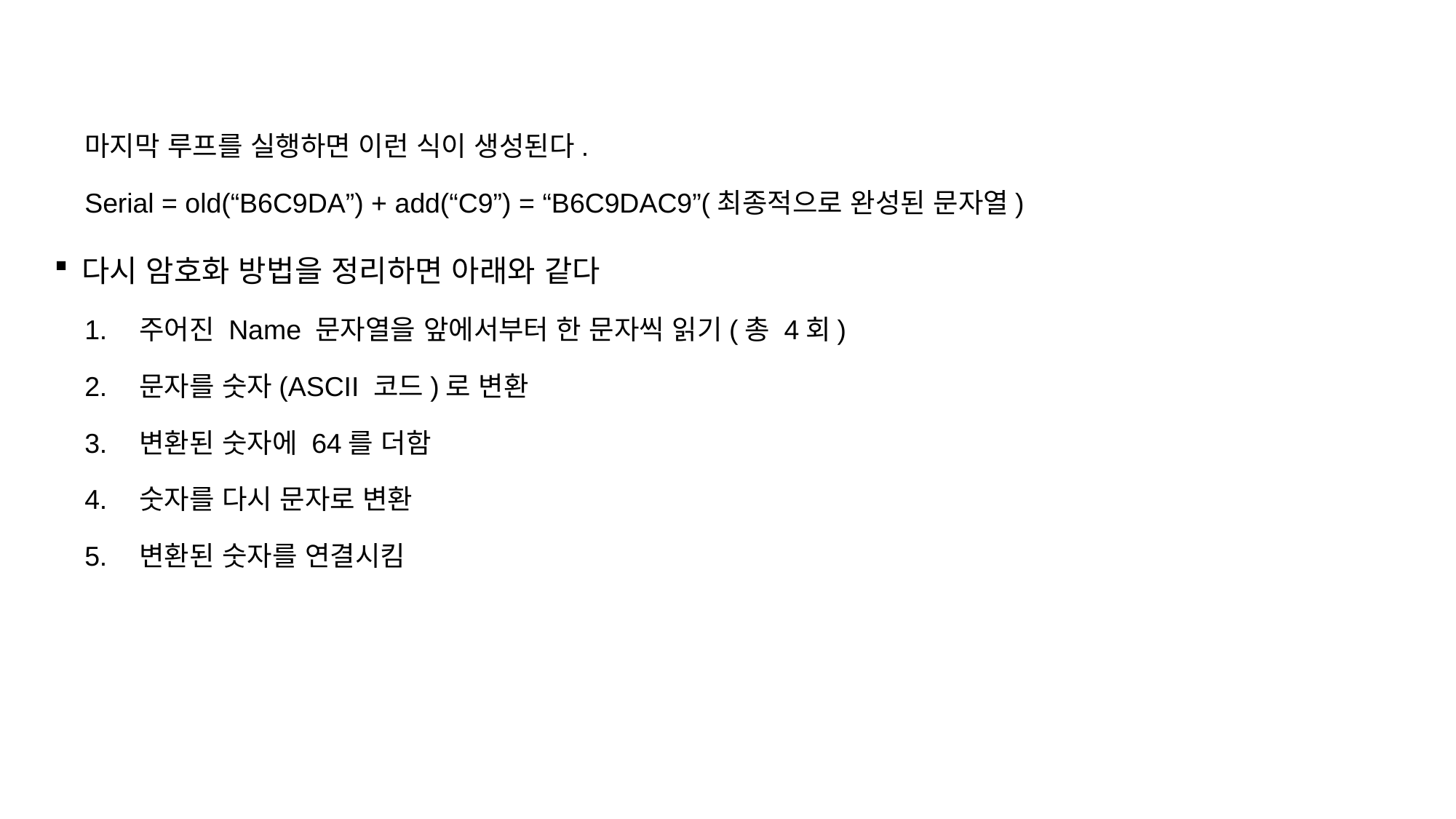

마지막 루프를 실행하면 이런 식이 생성된다.
Serial = old(“B6C9DA”) + add(“C9”) = “B6C9DAC9”(최종적으로 완성된 문자열)
다시 암호화 방법을 정리하면 아래와 같다
주어진 Name 문자열을 앞에서부터 한 문자씩 읽기(총 4회)
문자를 숫자(ASCII 코드)로 변환
변환된 숫자에 64를 더함
숫자를 다시 문자로 변환
변환된 숫자를 연결시킴
36